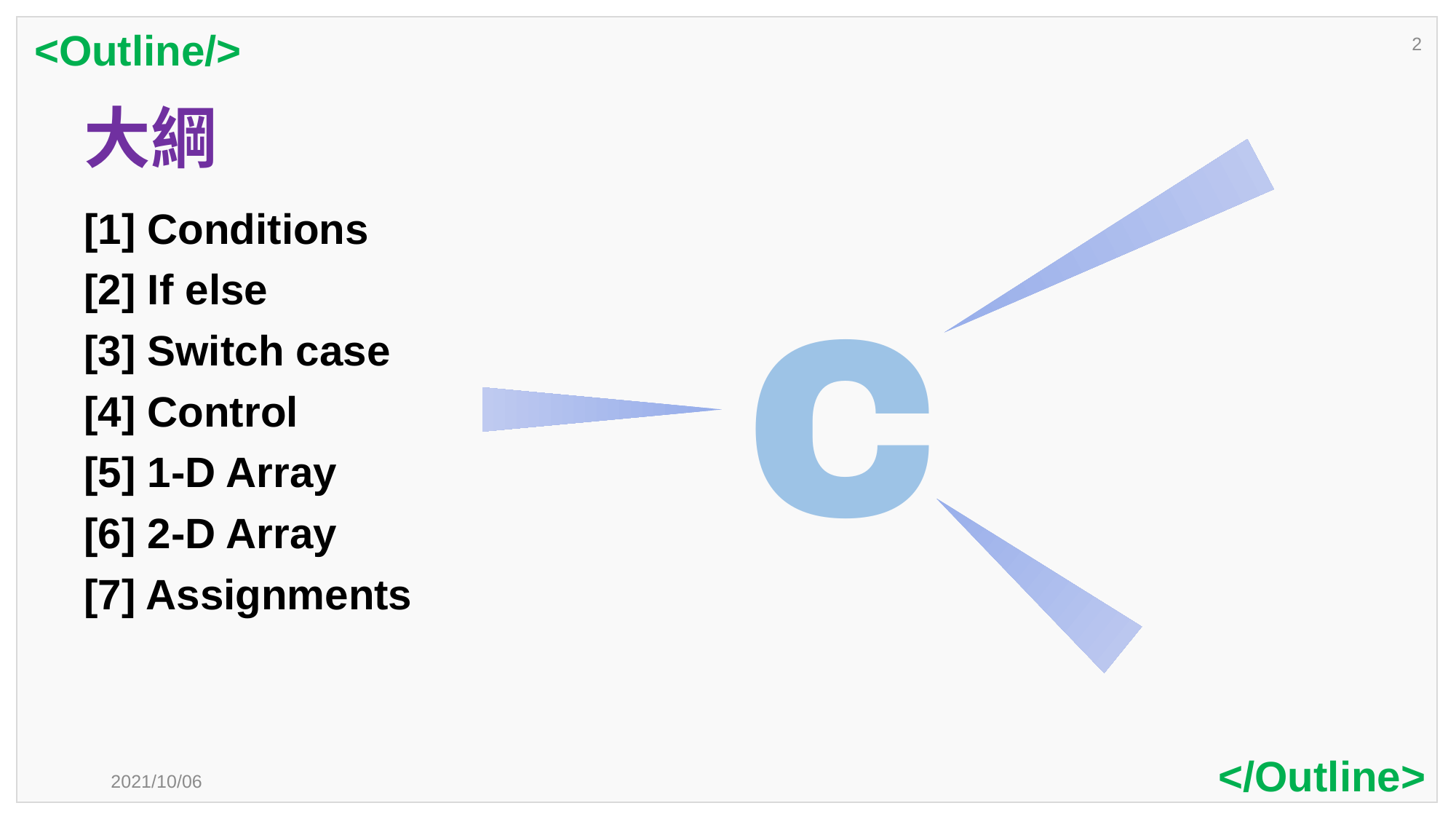

<Outline/>
2

# 大綱
[1] Conditions
[2] If else
[3] Switch case
[4] Control
[5] 1-D Array
[6] 2-D Array
[7] Assignments
C

</Outline>
2021/10/06